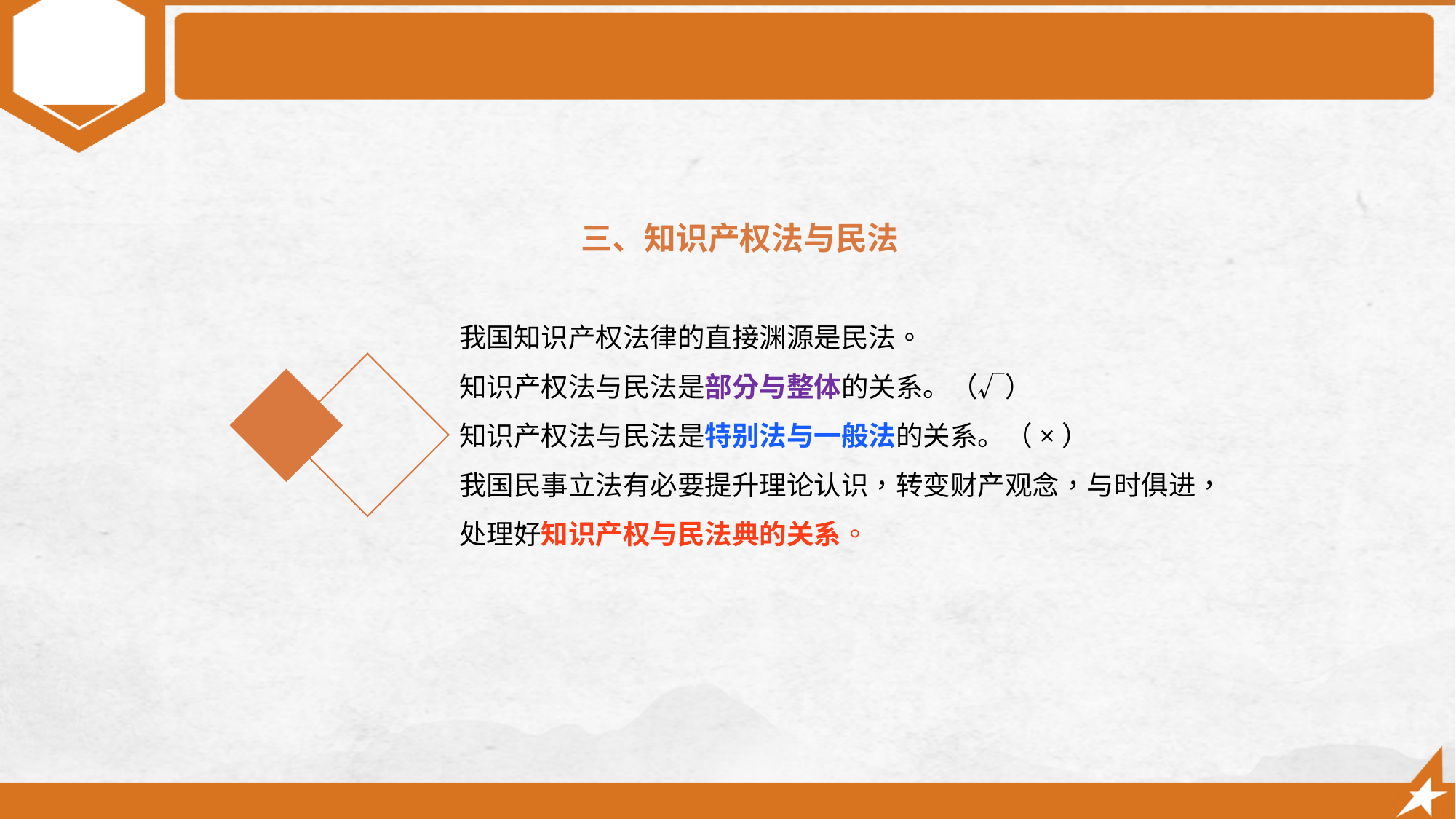

三、知识产权法与民法
我国知识产权法律的直接渊源是民法。
知识产权法与民法是部分与整体的关系。（√）
知识产权法与民法是特别法与一般法的关系。（×）
我国民事立法有必要提升理论认识，转变财产观念，与时俱进，处理好知识产权与民法典的关系。